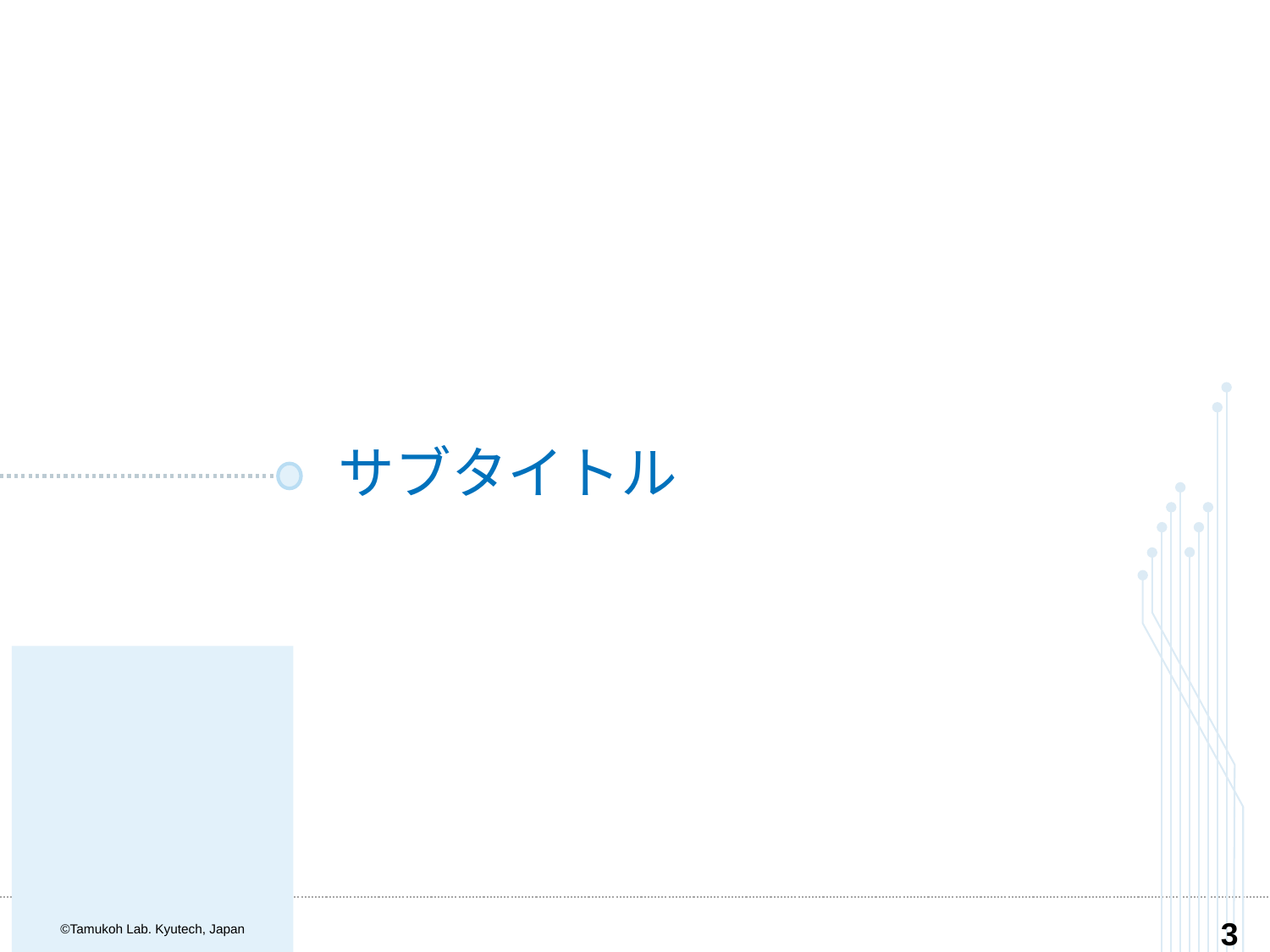

# サブタイトル
©Tamukoh Lab. Kyutech, Japan
3